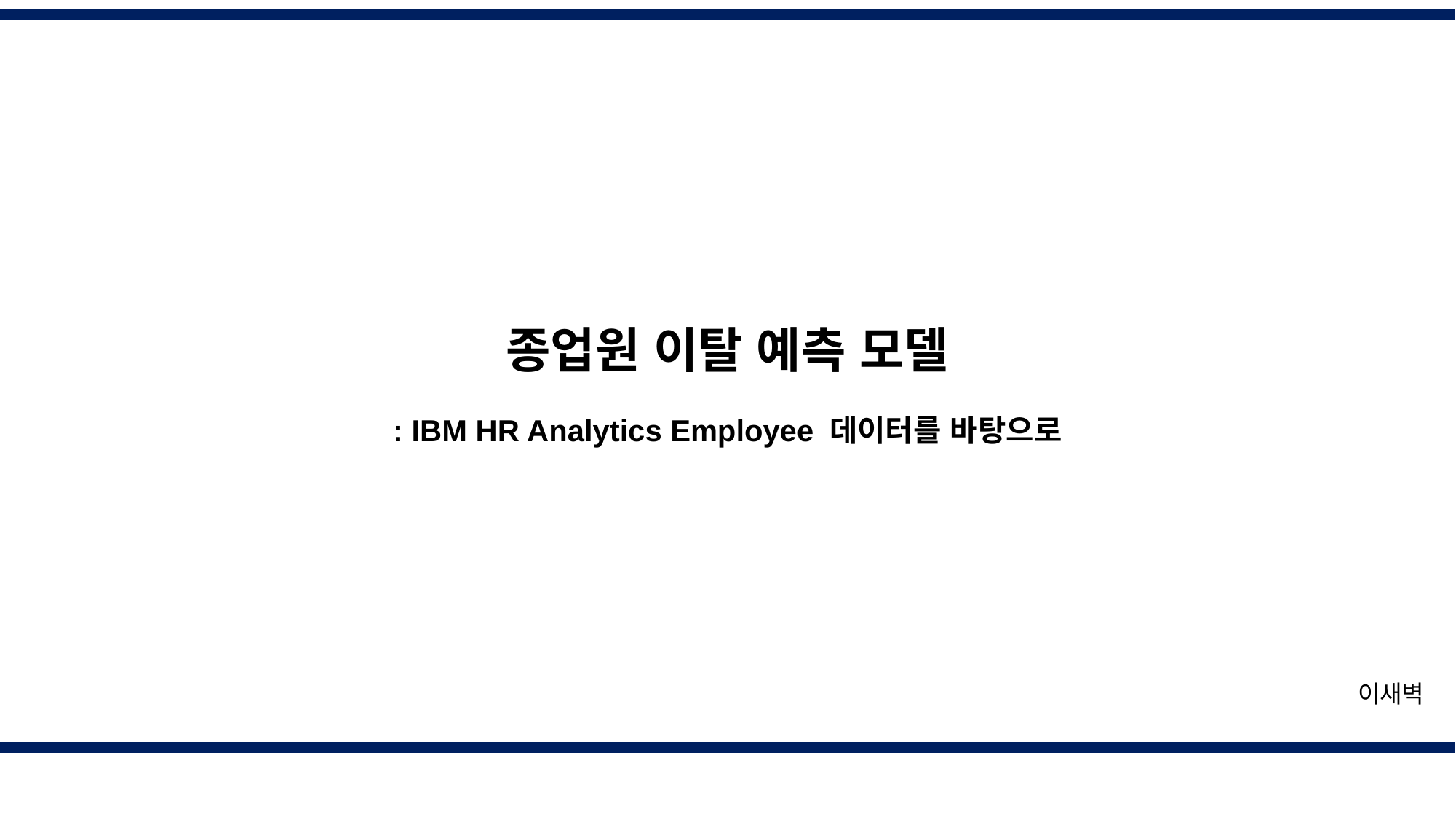

종업원 이탈 예측 모델
: IBM HR Analytics Employee 데이터를 바탕으로

이새벽